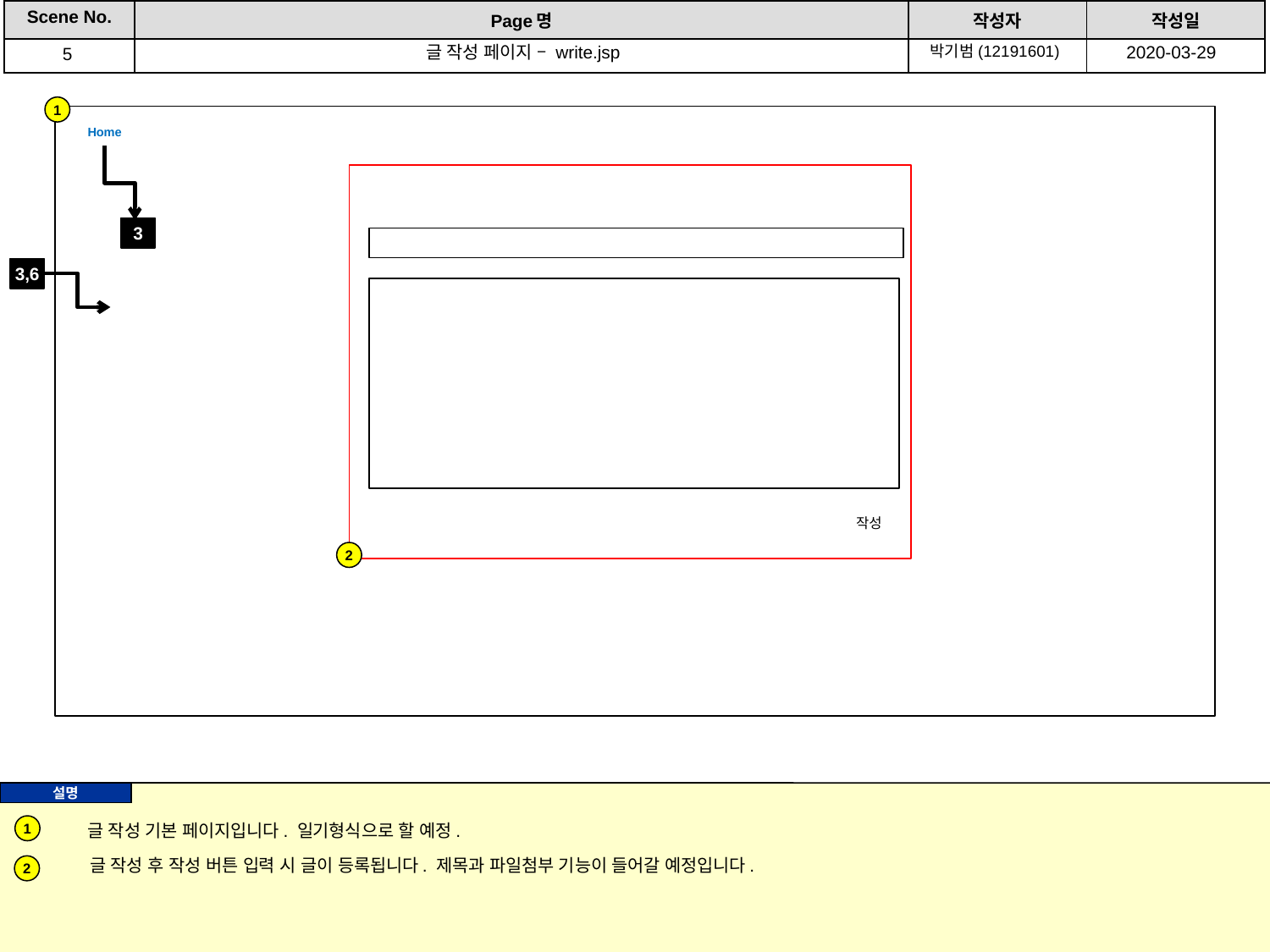

글 작성 페이지 – write.jsp
박기범(12191601)
2020-03-29
5
1

Home

3

3,6

작성
2
글 작성 기본 페이지입니다. 일기형식으로 할 예정.
1
글 작성 후 작성 버튼 입력 시 글이 등록됩니다. 제목과 파일첨부 기능이 들어갈 예정입니다.
2